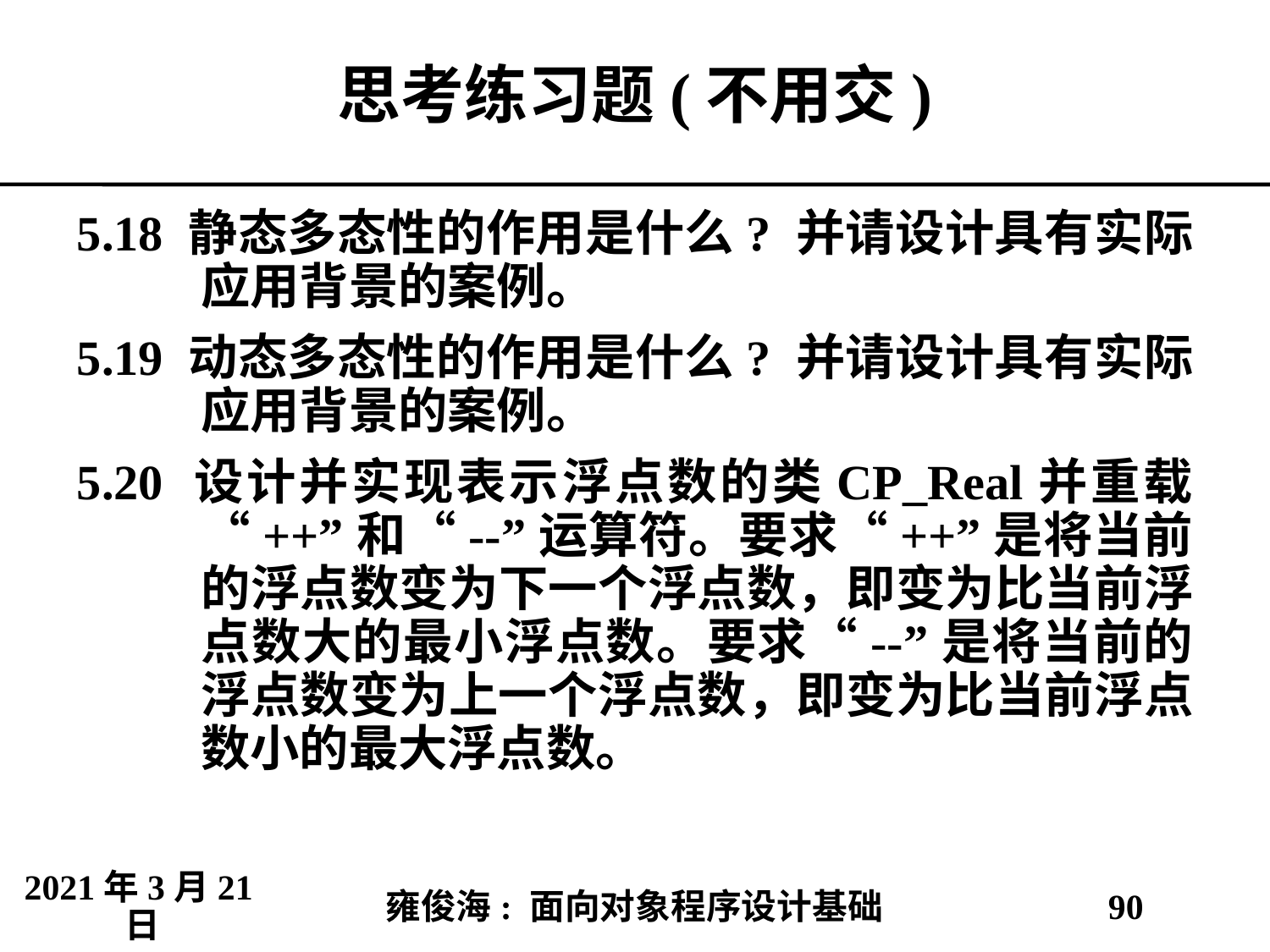

# 思考练习题(不用交)

5.18 静态多态性的作用是什么? 并请设计具有实际应用背景的案例。
5.19 动态多态性的作用是什么? 并请设计具有实际应用背景的案例。
5.20 设计并实现表示浮点数的类CP_Real并重载“++”和“--”运算符。要求“++”是将当前的浮点数变为下一个浮点数，即变为比当前浮点数大的最小浮点数。要求“--”是将当前的浮点数变为上一个浮点数，即变为比当前浮点数小的最大浮点数。
2021年3月21日
雍俊海: 面向对象程序设计基础
90